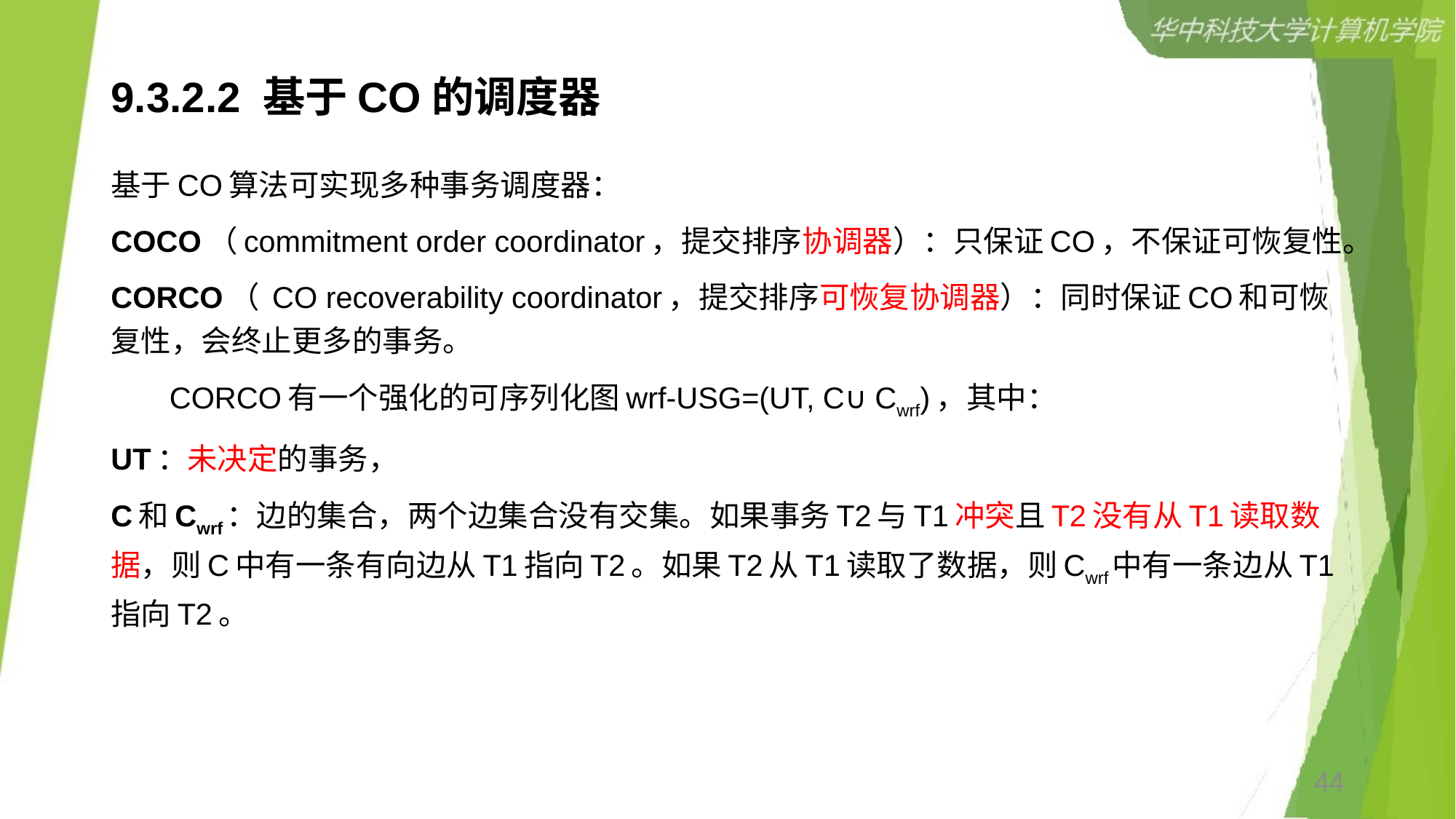

# 9.3.2.2 基于CO的调度器
基于CO算法可实现多种事务调度器：
COCO（commitment order coordinator，提交排序协调器）：只保证CO，不保证可恢复性。
CORCO（ CO recoverability coordinator，提交排序可恢复协调器）：同时保证CO和可恢复性，会终止更多的事务。
       CORCO有一个强化的可序列化图wrf-USG=(UT, C∪Cwrf)，其中：
UT：未决定的事务，
C和Cwrf：边的集合，两个边集合没有交集。如果事务T2与T1冲突且T2没有从T1读取数据，则C中有一条有向边从T1指向T2。如果T2从T1读取了数据，则Cwrf中有一条边从T1指向T2。
44